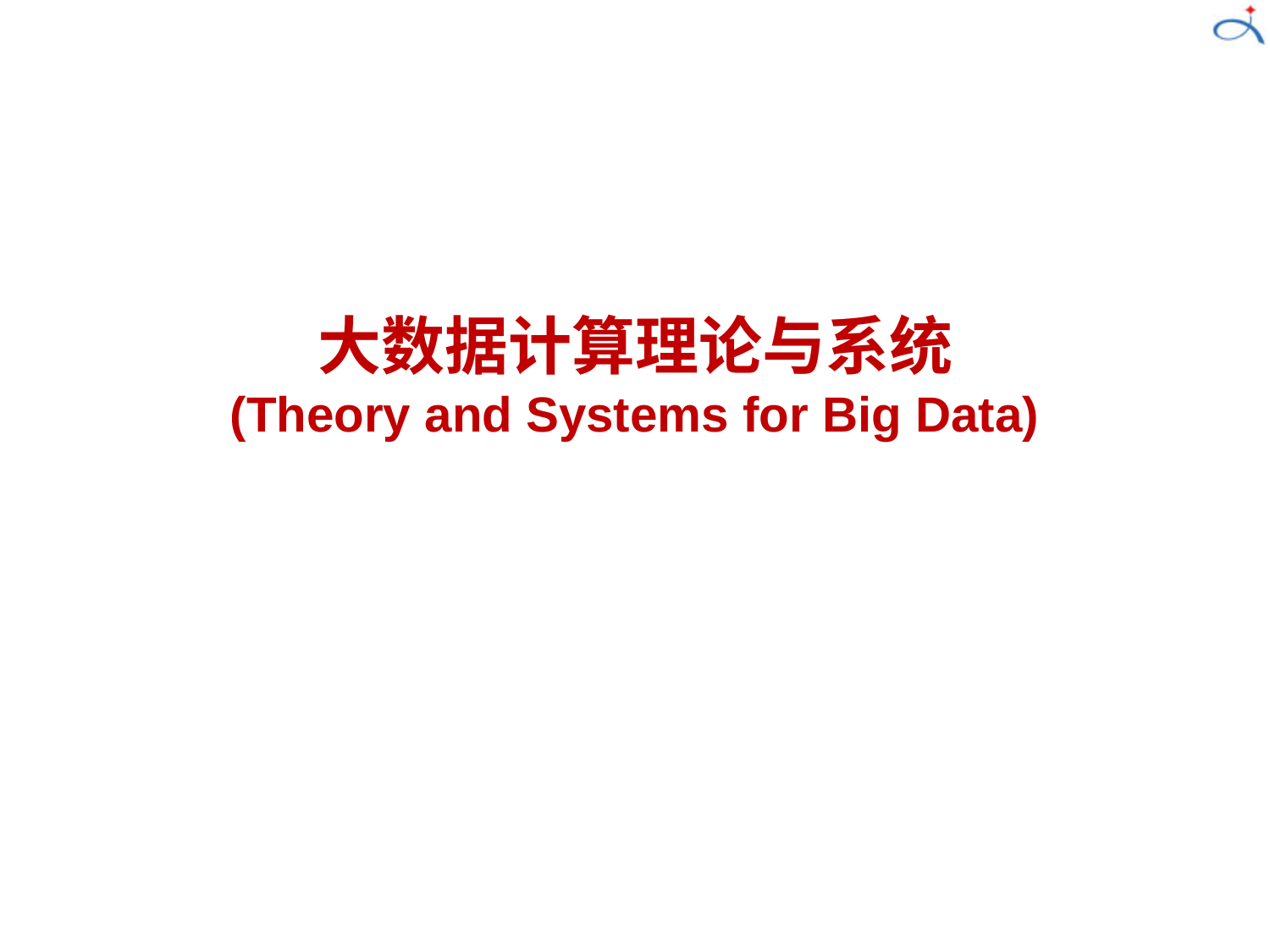

大数据计算理论与系统
(Theory and Systems for Big Data)